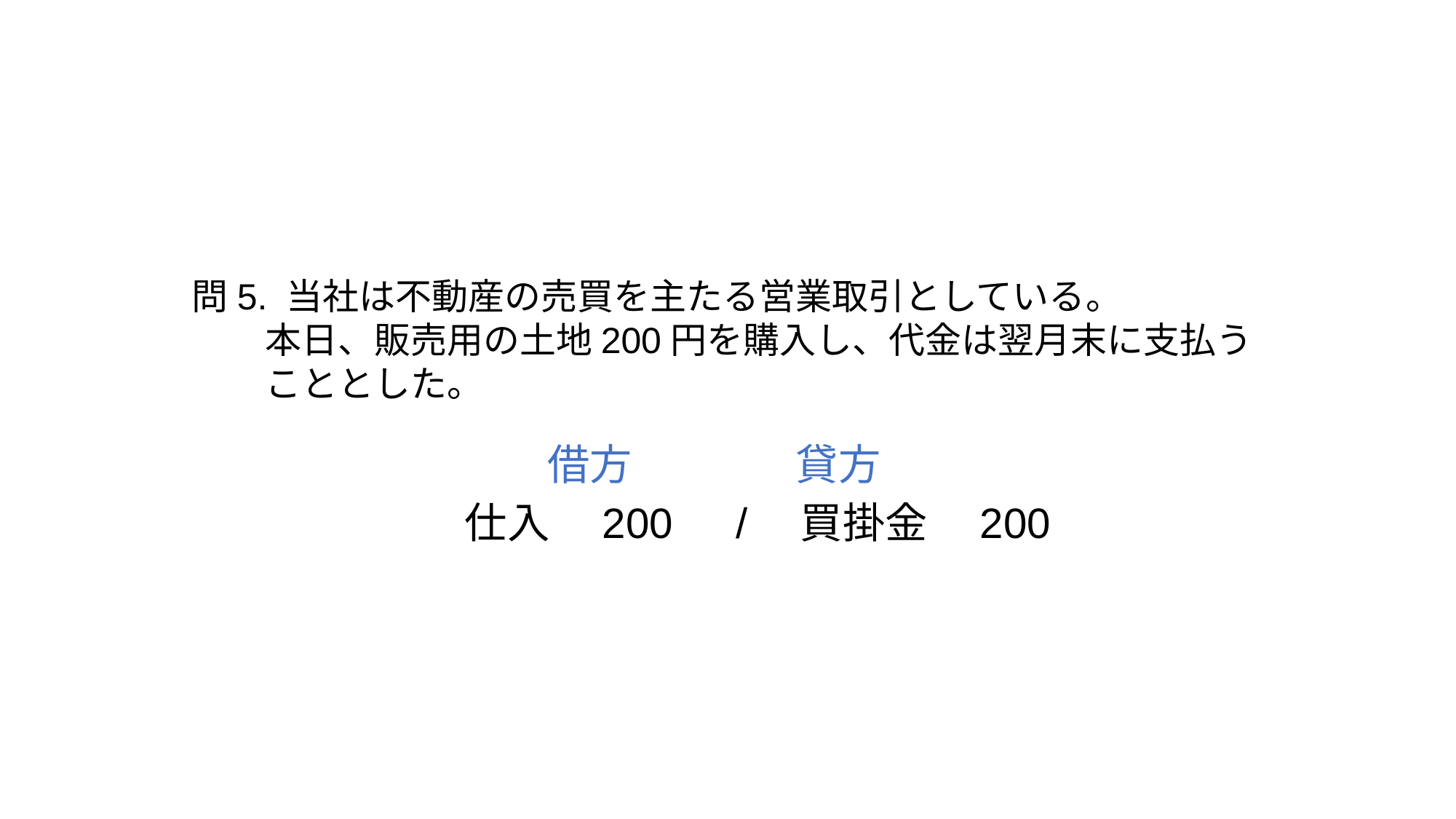

問5. 当社は不動産の売買を主たる営業取引としている。
　　本日、販売用の土地200円を購入し、代金は翌月末に支払う
　　こととした。
借方
貸方
仕入　200　/　買掛金　200